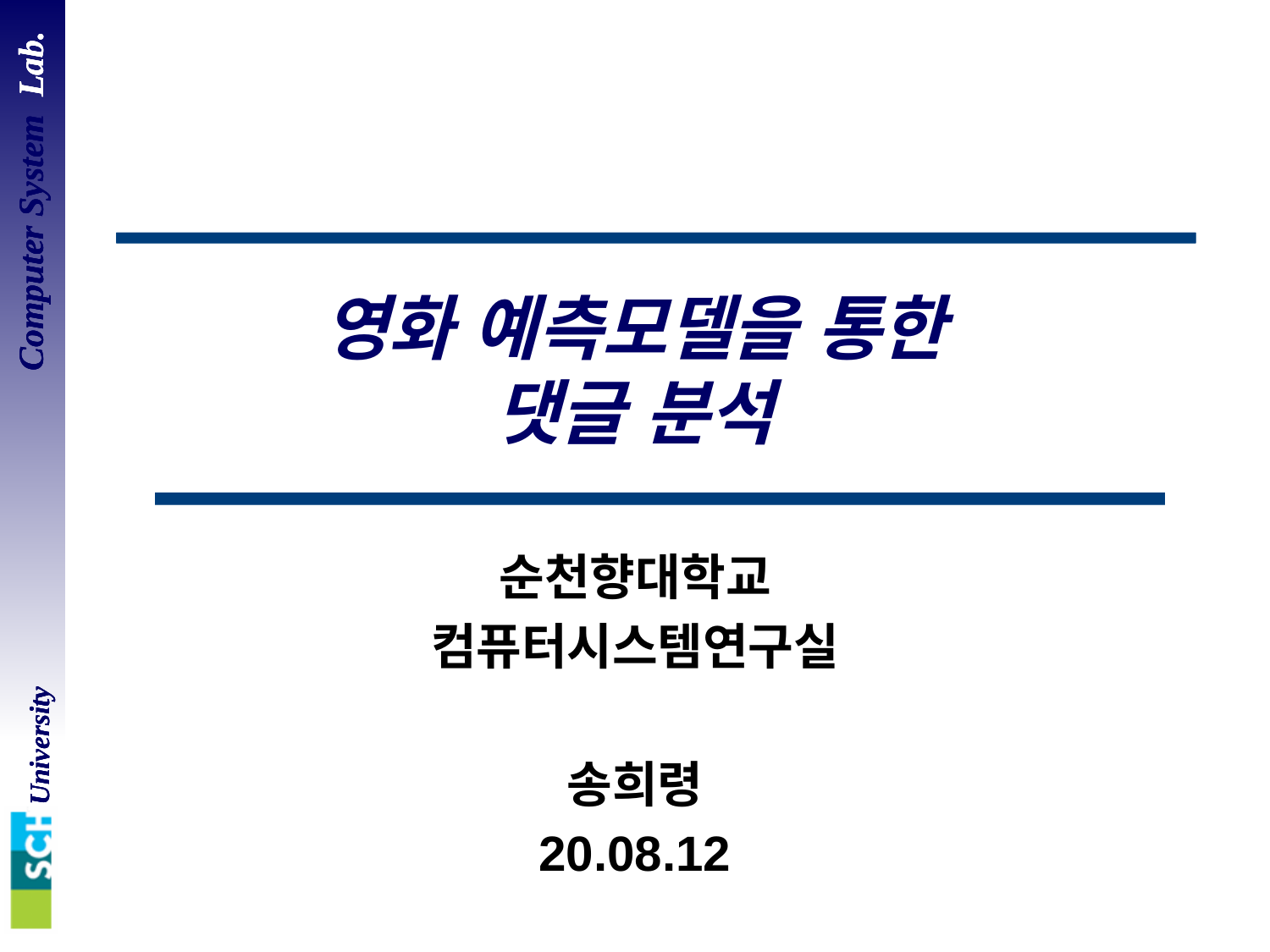

# 영화 예측모델을 통한 댓글 분석
순천향대학교
컴퓨터시스템연구실

송희령
20.08.12